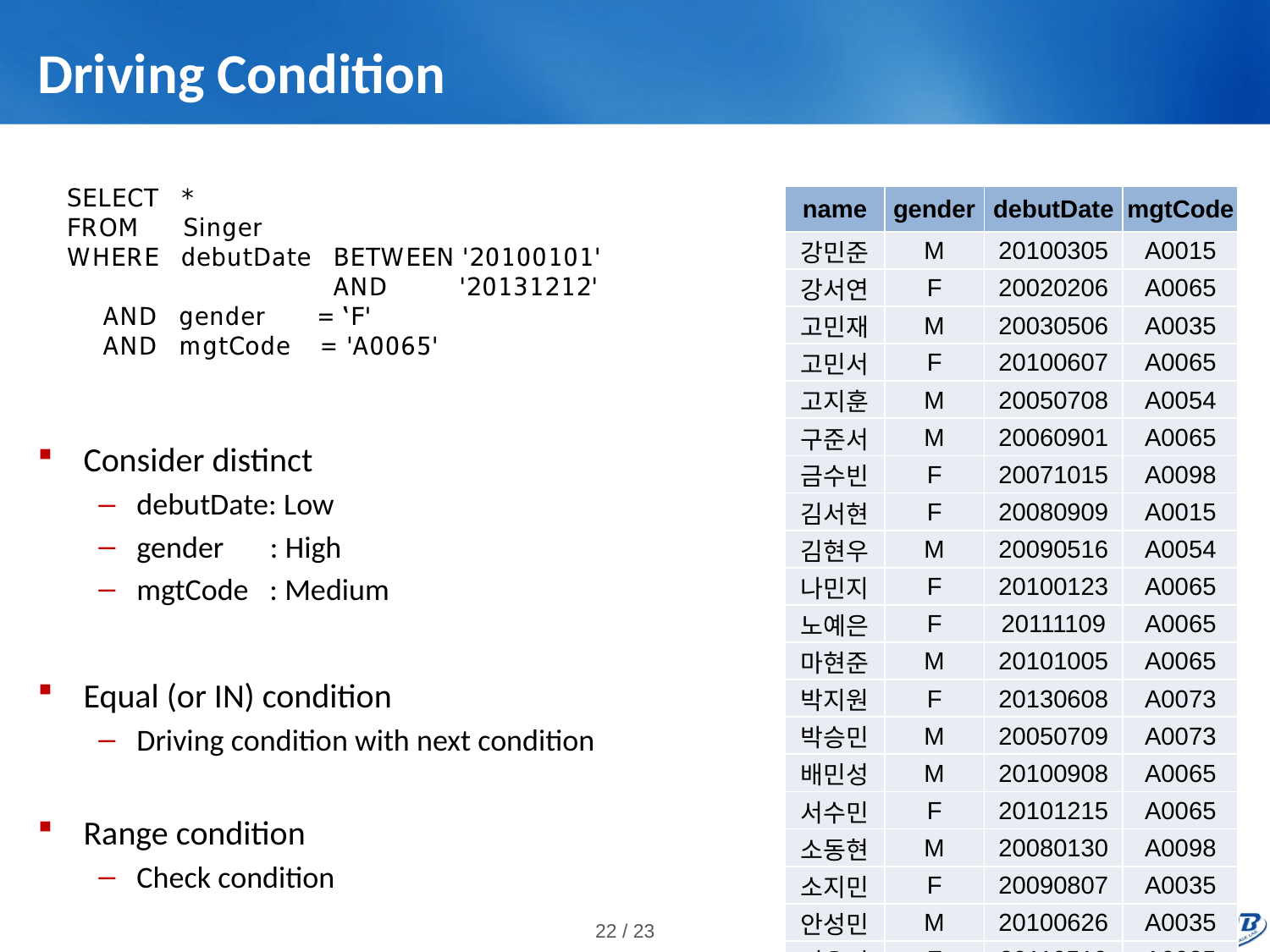

# Driving Condition

Consider distinct
debutDate: Low
gender       : High
mgtCode   : Medium

Equal (or IN) condition
Driving condition with next condition

Range condition
Check condition

SELECT   *
FROM      Singer
WHERE   debutDate   BETWEEN '20100101'
                                     AND          '20131212'
     AND   gender       = ‘F'
     AND   mgtCode    = 'A0065'
| name | gender | debutDate | mgtCode |
| --- | --- | --- | --- |
| 강민준 | M | 20100305 | A0015 |
| 강서연 | F | 20020206 | A0065 |
| 고민재 | M | 20030506 | A0035 |
| 고민서 | F | 20100607 | A0065 |
| 고지훈 | M | 20050708 | A0054 |
| 구준서 | M | 20060901 | A0065 |
| 금수빈 | F | 20071015 | A0098 |
| 김서현 | F | 20080909 | A0015 |
| 김현우 | M | 20090516 | A0054 |
| 나민지 | F | 20100123 | A0065 |
| 노예은 | F | 20111109 | A0065 |
| 마현준 | M | 20101005 | A0065 |
| 박지원 | F | 20130608 | A0073 |
| 박승민 | M | 20050709 | A0073 |
| 배민성 | M | 20100908 | A0065 |
| 서수민 | F | 20101215 | A0065 |
| 소동현 | M | 20080130 | A0098 |
| 소지민 | F | 20090807 | A0035 |
| 안성민 | M | 20100626 | A0035 |
| 여유진 | F | 20110519 | A0035 |